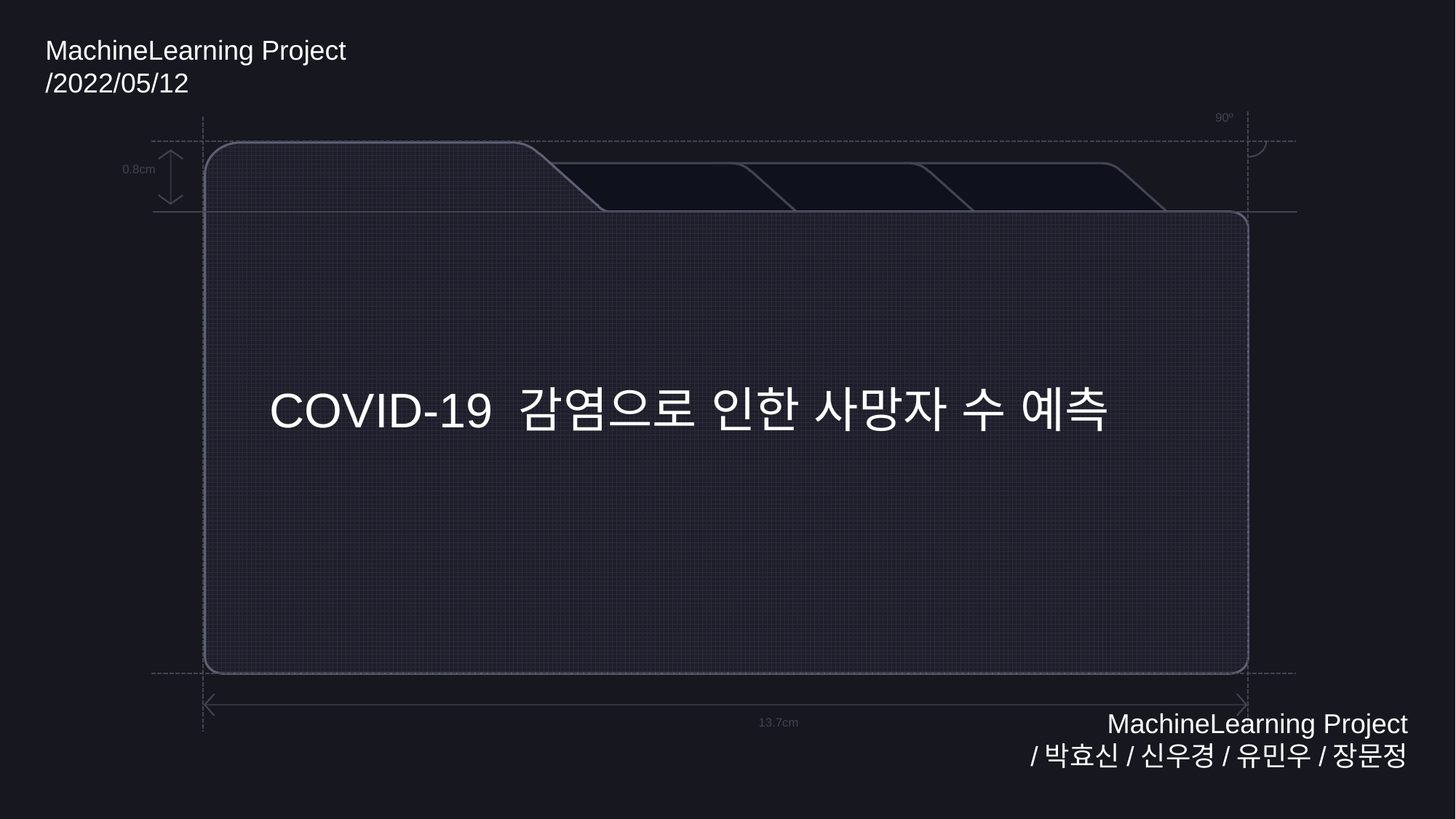

MachineLearning Project
/2022/05/12
90º

    COVID-19 감염으로 인한 사망자 수 예측

0.8cm

13.7cm
MachineLearning Project
/박효신/신우경/유민우/장문정